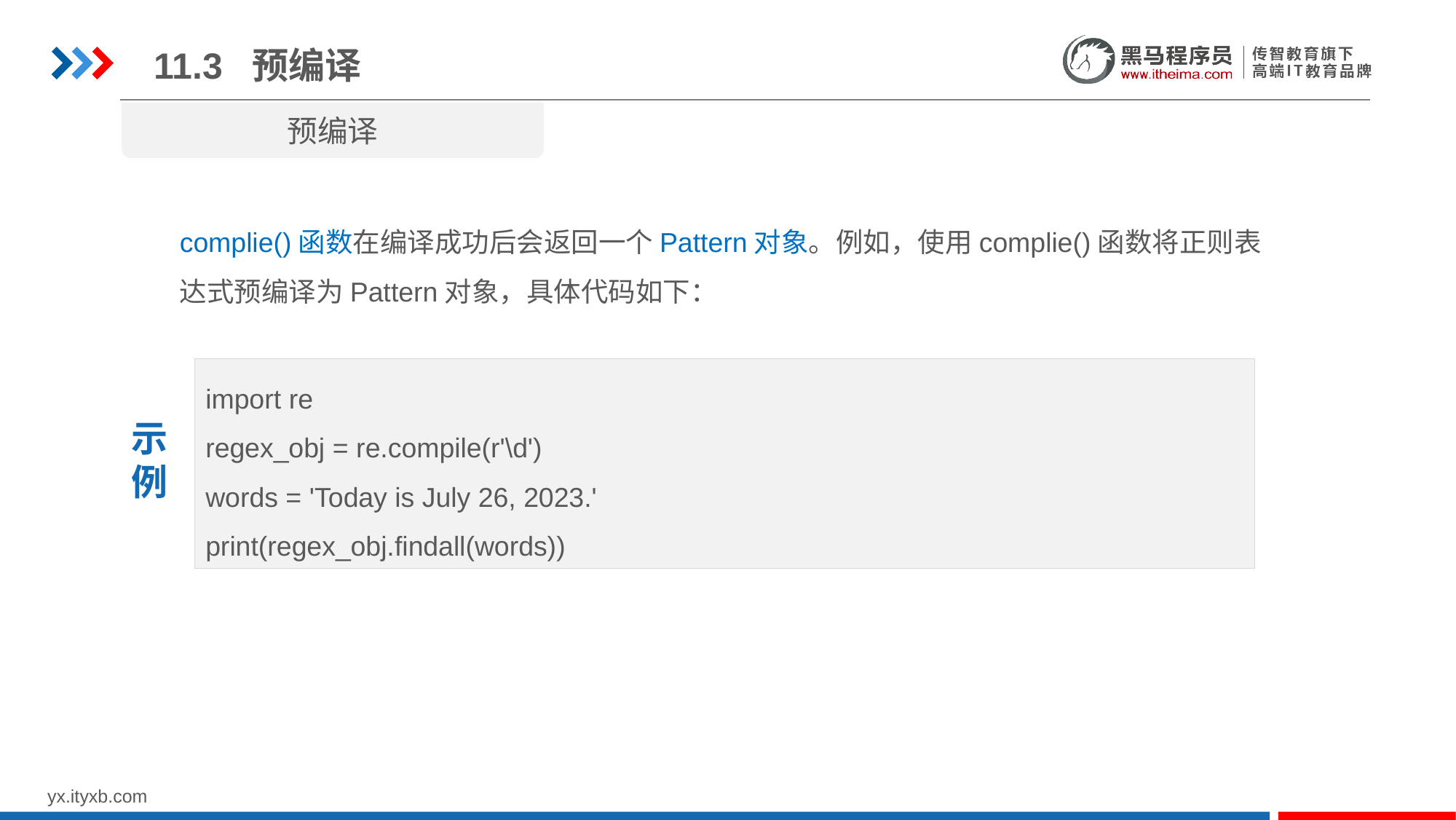

11.3  预编译

预编译
complie()函数在编译成功后会返回一个Pattern对象。例如，使用complie()函数将正则表达式预编译为Pattern对象，具体代码如下：
import re
regex_obj = re.compile(r'\d')
words = 'Today is July 26, 2023.'
print(regex_obj.findall(words))
示
例